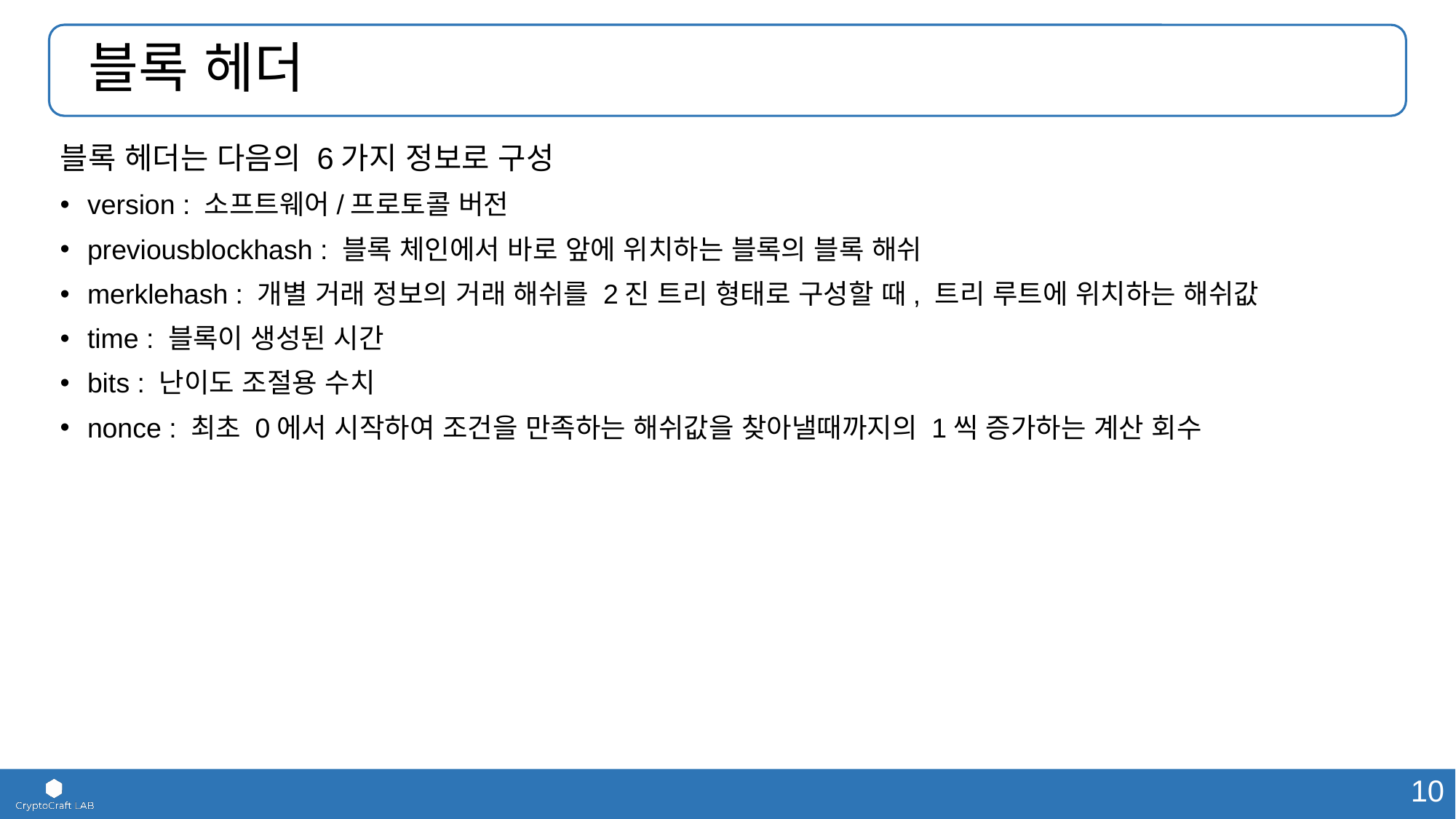

# 블록 헤더
블록 헤더는 다음의 6가지 정보로 구성
version : 소프트웨어/프로토콜 버전
previousblockhash : 블록 체인에서 바로 앞에 위치하는 블록의 블록 해쉬
merklehash : 개별 거래 정보의 거래 해쉬를 2진 트리 형태로 구성할 때, 트리 루트에 위치하는 해쉬값
time : 블록이 생성된 시간
bits : 난이도 조절용 수치
nonce : 최초 0에서 시작하여 조건을 만족하는 해쉬값을 찾아낼때까지의 1씩 증가하는 계산 회수